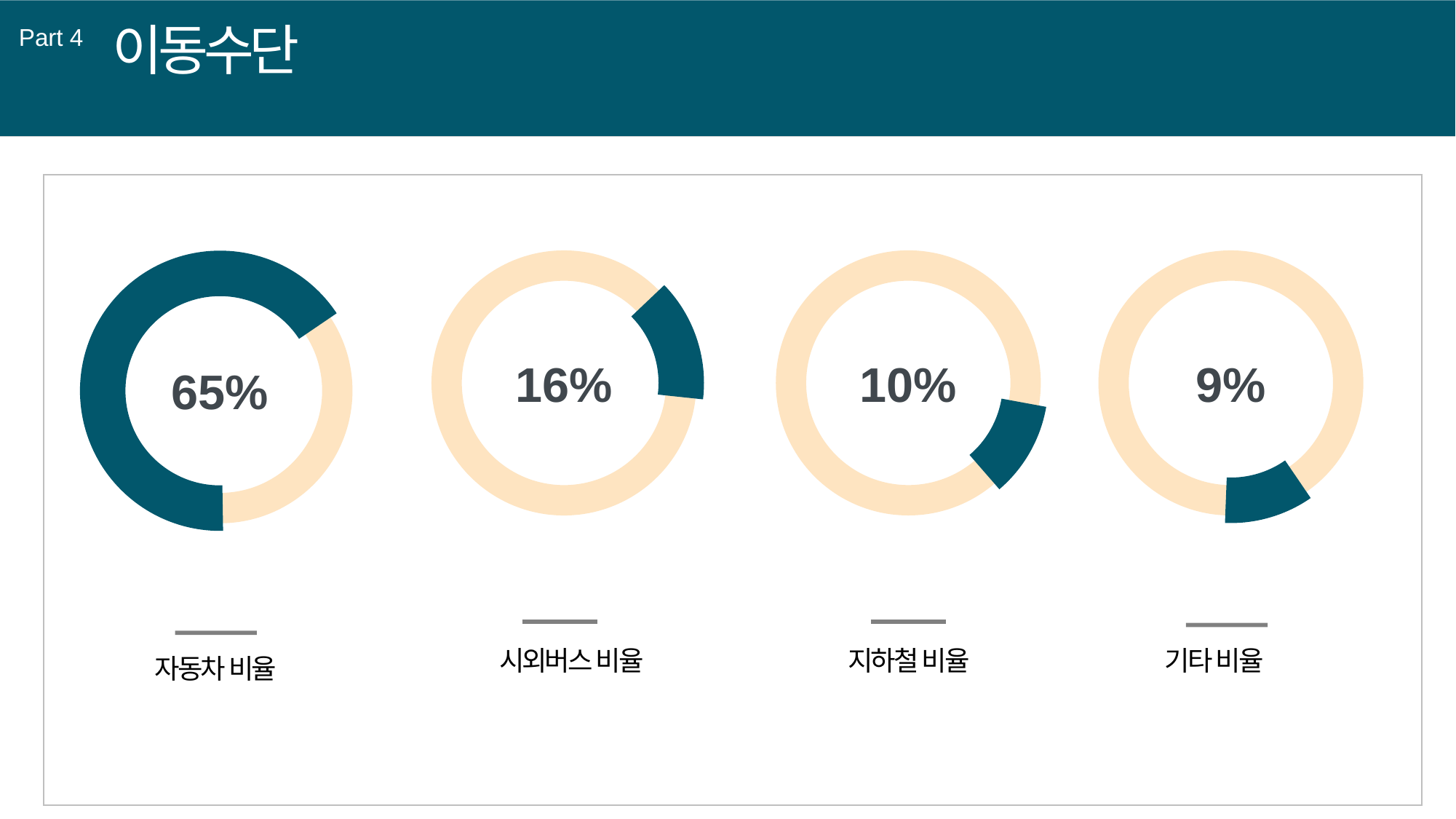

이동수단
Part 4

16%
10%
9%
65%

시외버스 비율
지하철 비율
기타 비율
자동차 비율